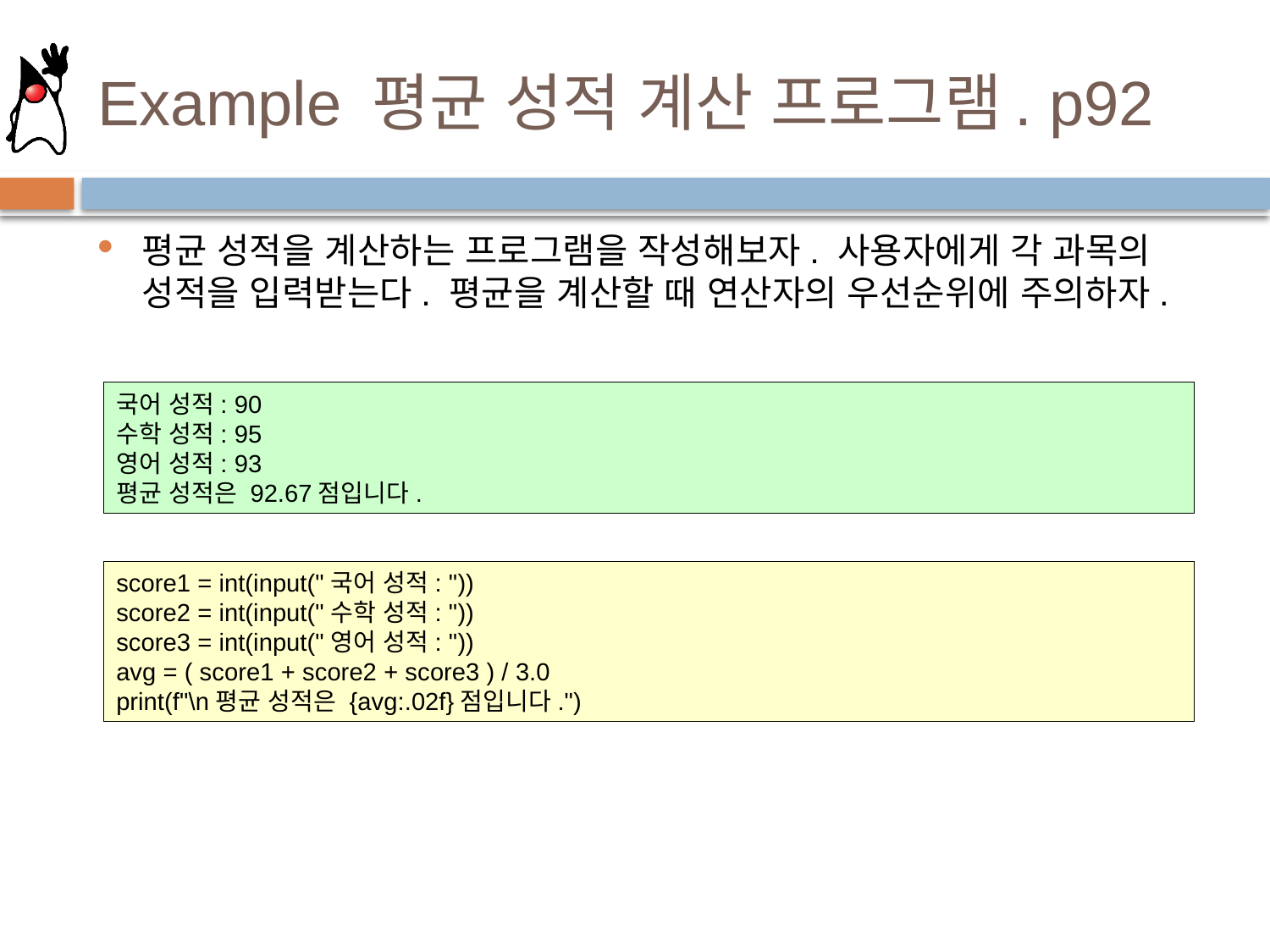

# Example 평균 성적 계산 프로그램. p92
평균 성적을 계산하는 프로그램을 작성해보자. 사용자에게 각 과목의 성적을 입력받는다. 평균을 계산할 때 연산자의 우선순위에 주의하자.
국어 성적: 90
수학 성적: 95
영어 성적: 93
평균 성적은 92.67점입니다.
score1 = int(input("국어 성적: "))
score2 = int(input("수학 성적: "))
score3 = int(input("영어 성적: "))
avg = ( score1 + score2 + score3 ) / 3.0
print(f"\n평균 성적은 {avg:.02f}점입니다.")